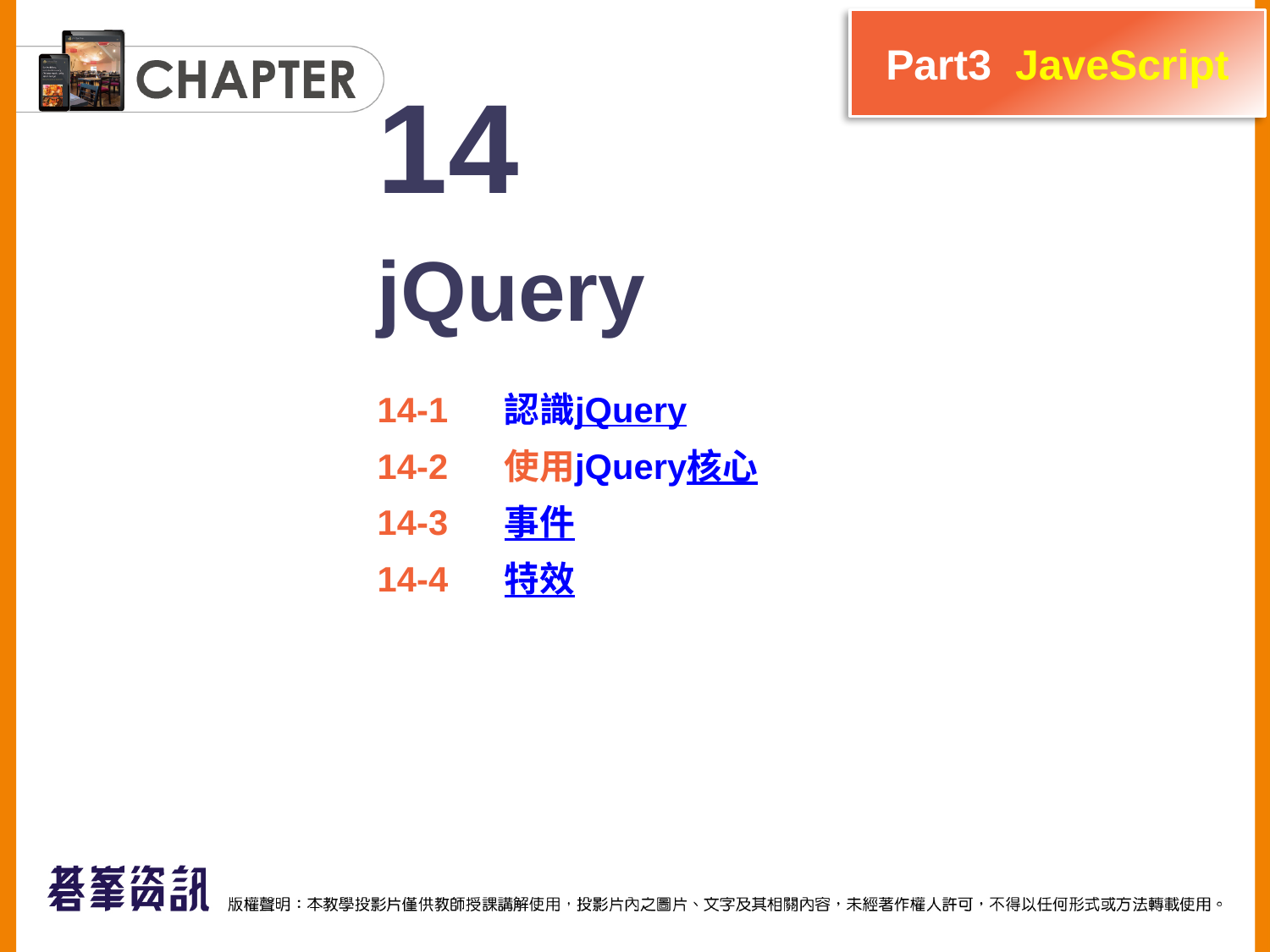

Part3  JaveScript
14
jQuery
14-1	認識jQuery
14-2	使用jQuery核心
14-3	事件
14-4	特效